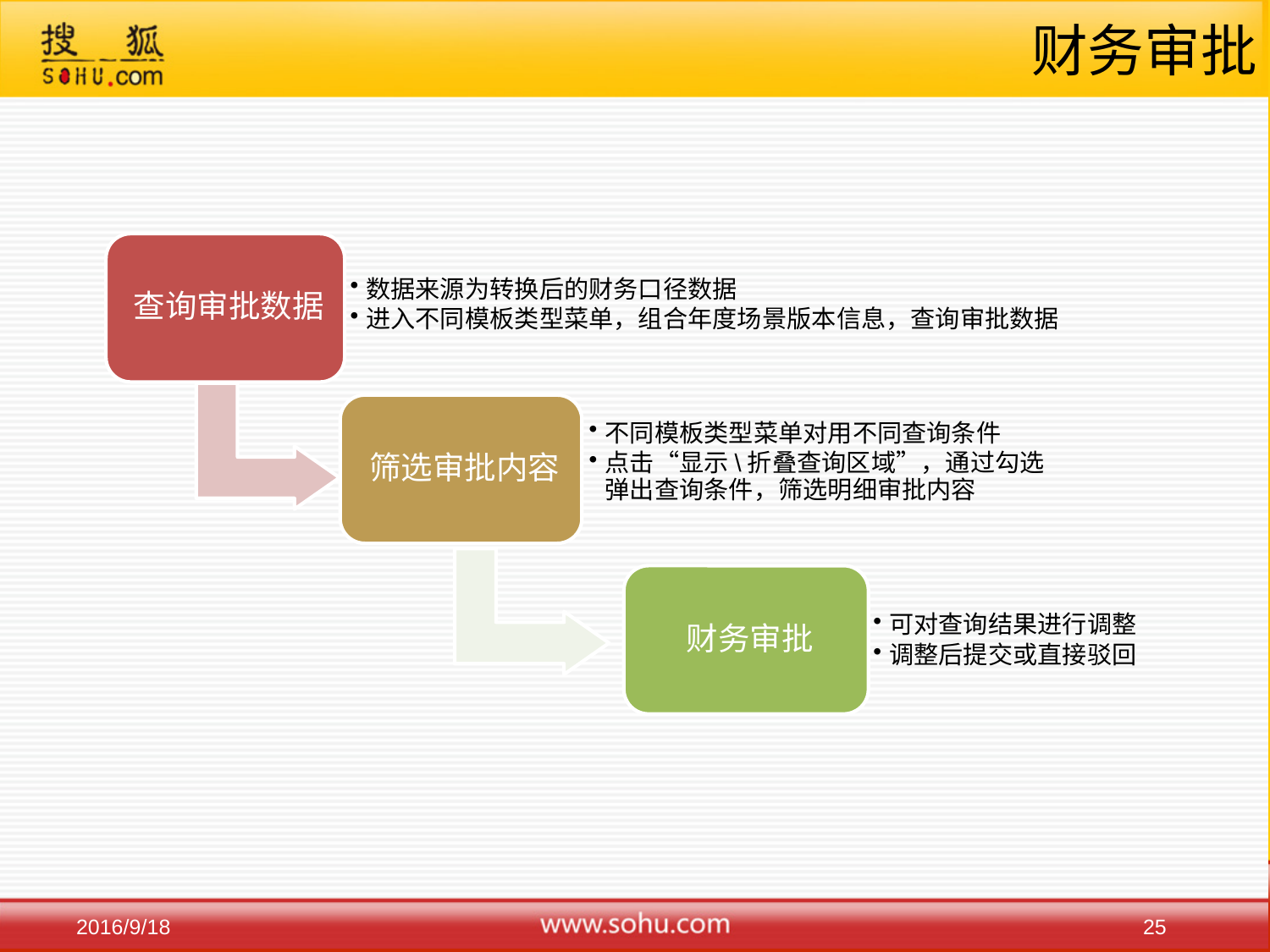

# 财务审批
查询审批数据
数据来源为转换后的财务口径数据
进入不同模板类型菜单，组合年度场景版本信息，查询审批数据
筛选审批内容
不同模板类型菜单对用不同查询条件
点击“显示\折叠查询区域”，通过勾选弹出查询条件，筛选明细审批内容
财务审批
可对查询结果进行调整
调整后提交或直接驳回
25